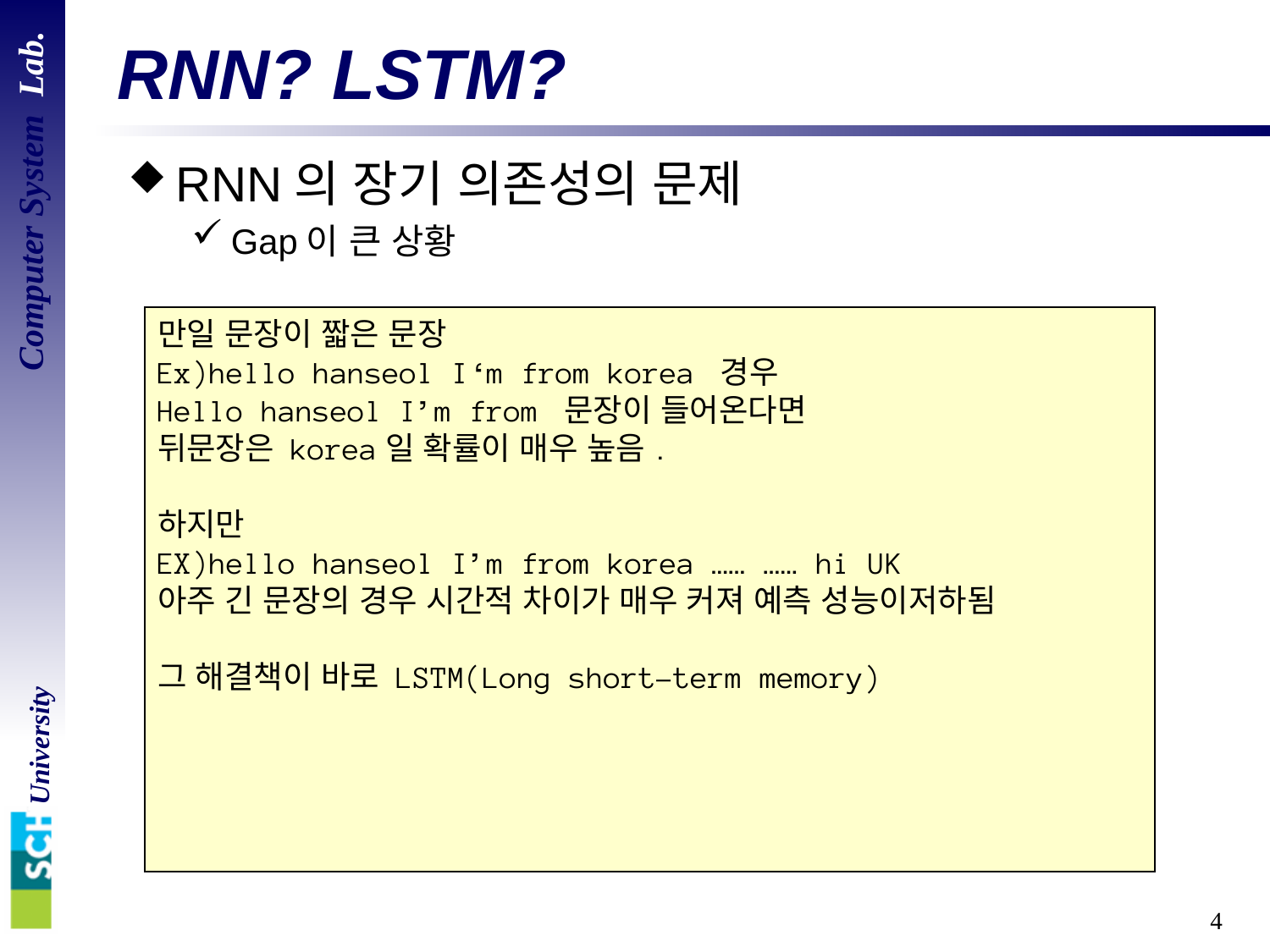

# RNN? LSTM?

RNN의 장기 의존성의 문제
Gap이 큰 상황
만일 문장이 짧은 문장
Ex)hello hanseol I‘m from korea 경우
Hello hanseol I’m from 문장이 들어온다면
뒤문장은 korea일 확률이 매우 높음.

하지만
EX)hello hanseol I’m from korea …… …… hi UK
아주 긴 문장의 경우 시간적 차이가 매우 커져 예측 성능이저하됨

그 해결책이 바로 LSTM(Long short-term memory)